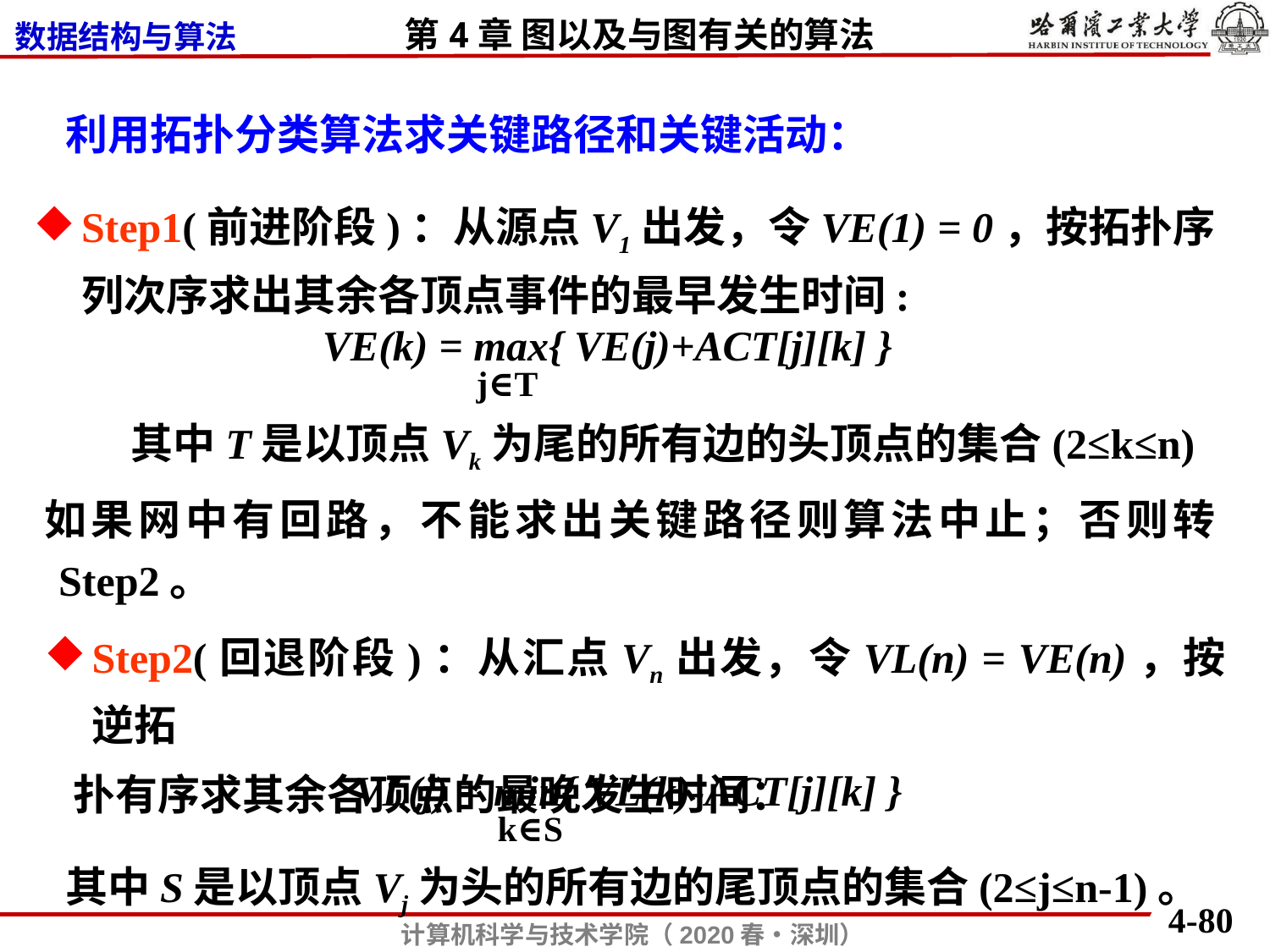

利用拓扑分类算法求关键路径和关键活动：
Step1(前进阶段)：从源点V1出发，令VE(1) = 0，按拓扑序列次序求出其余各顶点事件的最早发生时间:
VE(k) = max{ VE(j)+ACT[j][k] }
j∈T
        其中T是以顶点Vk为尾的所有边的头顶点的集合(2≤k≤n)
如果网中有回路，不能求出关键路径则算法中止；否则转Step2。
Step2(回退阶段)：从汇点Vn出发，令VL(n) = VE(n)，按逆拓
  扑有序求其余各顶点的最晚发生时间：
VL(j) = min{ VL(k)-ACT[j][k] }
k∈S
其中S是以顶点Vj为头的所有边的尾顶点的集合(2≤j≤n-1)。